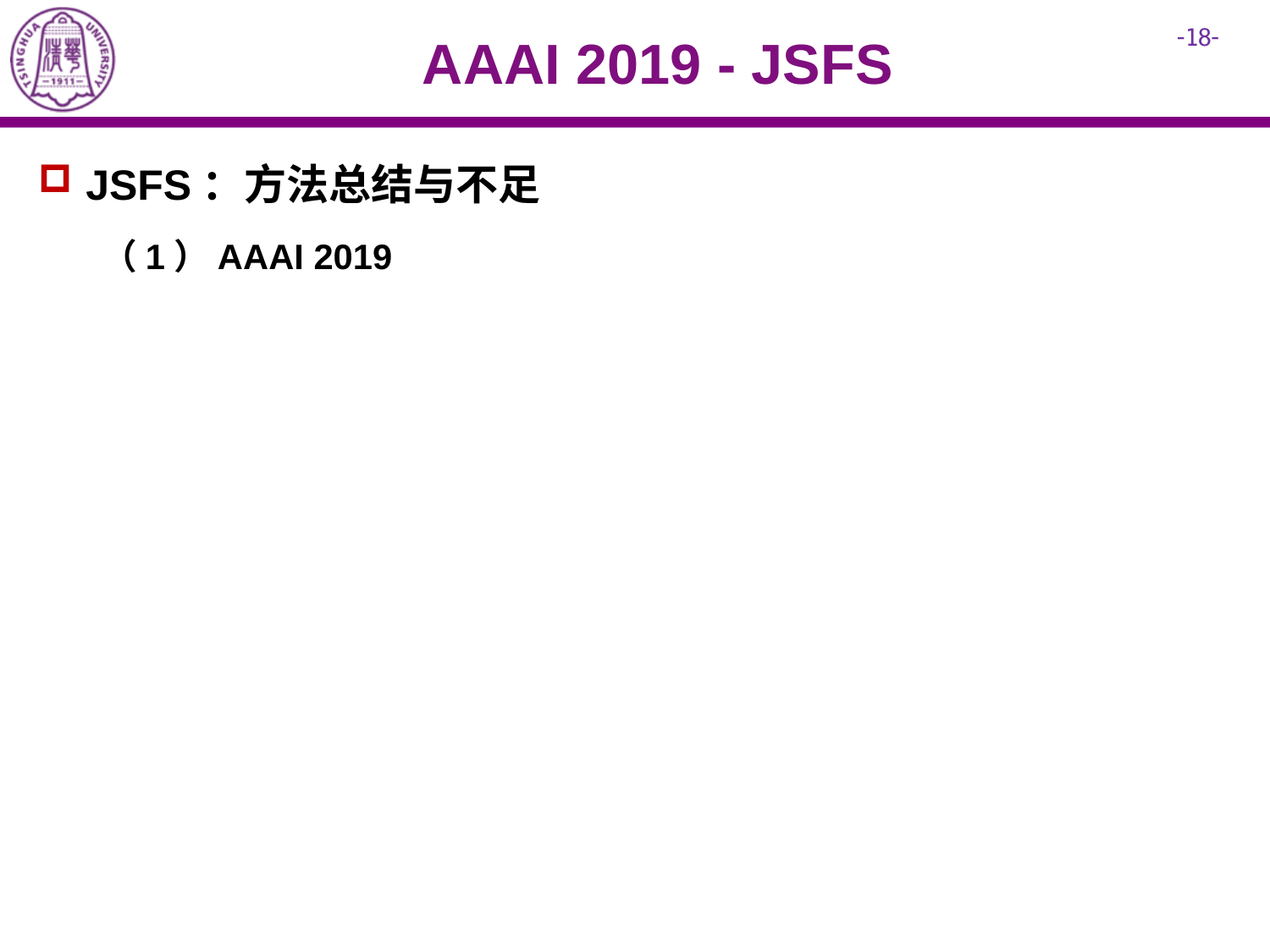

# AAAI 2019 - JSFS
JSFS：方法总结与不足
（1）AAAI 2019